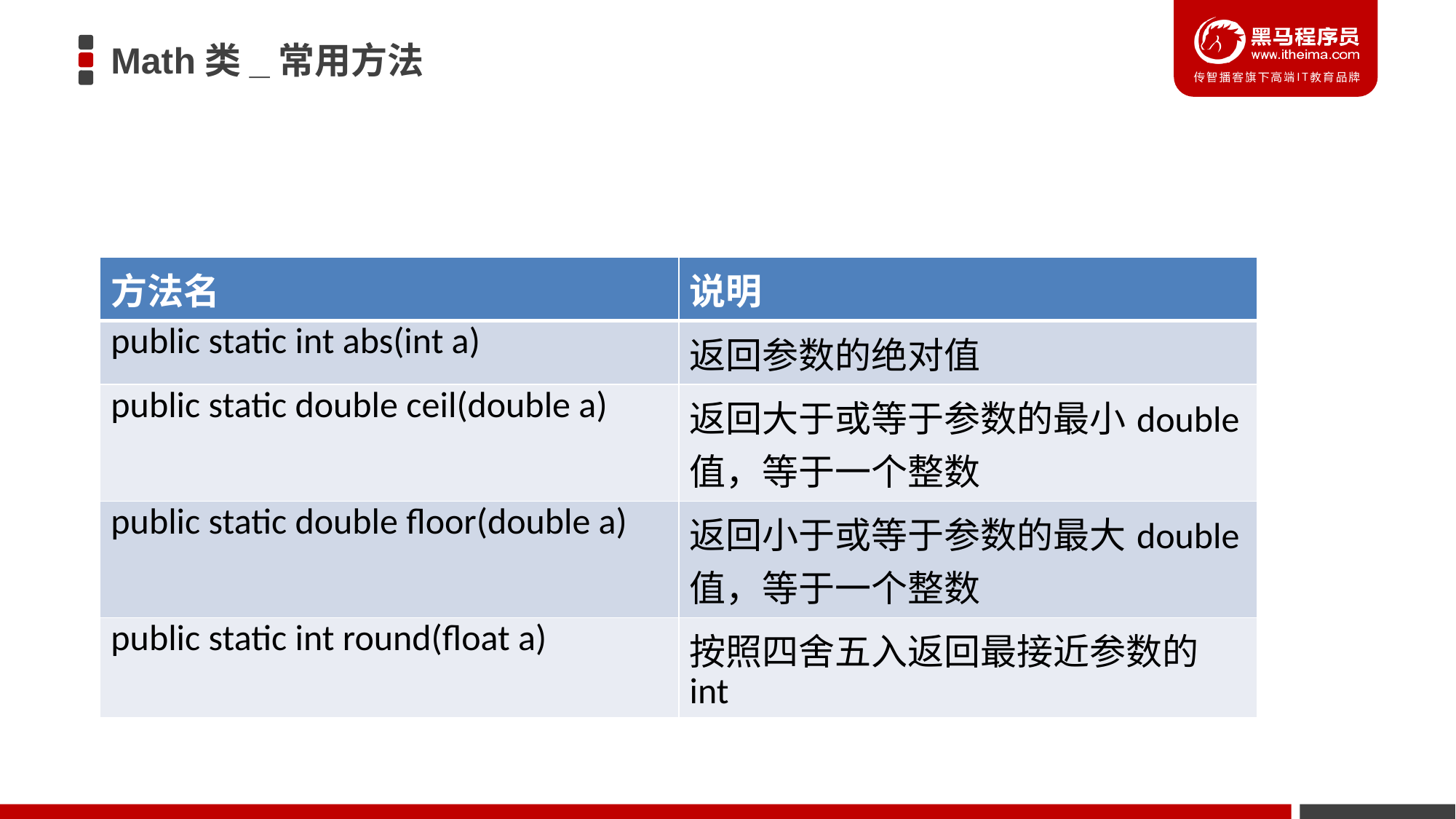

# Math类_常用方法
| 方法名 | 说明 |
| --- | --- |
| public static int abs(int a) | 返回参数的绝对值 |
| public static double ceil(double a) | 返回大于或等于参数的最小double值，等于一个整数 |
| public static double floor(double a) | 返回小于或等于参数的最大double值，等于一个整数 |
| public static int round(float a) | 按照四舍五入返回最接近参数的int |